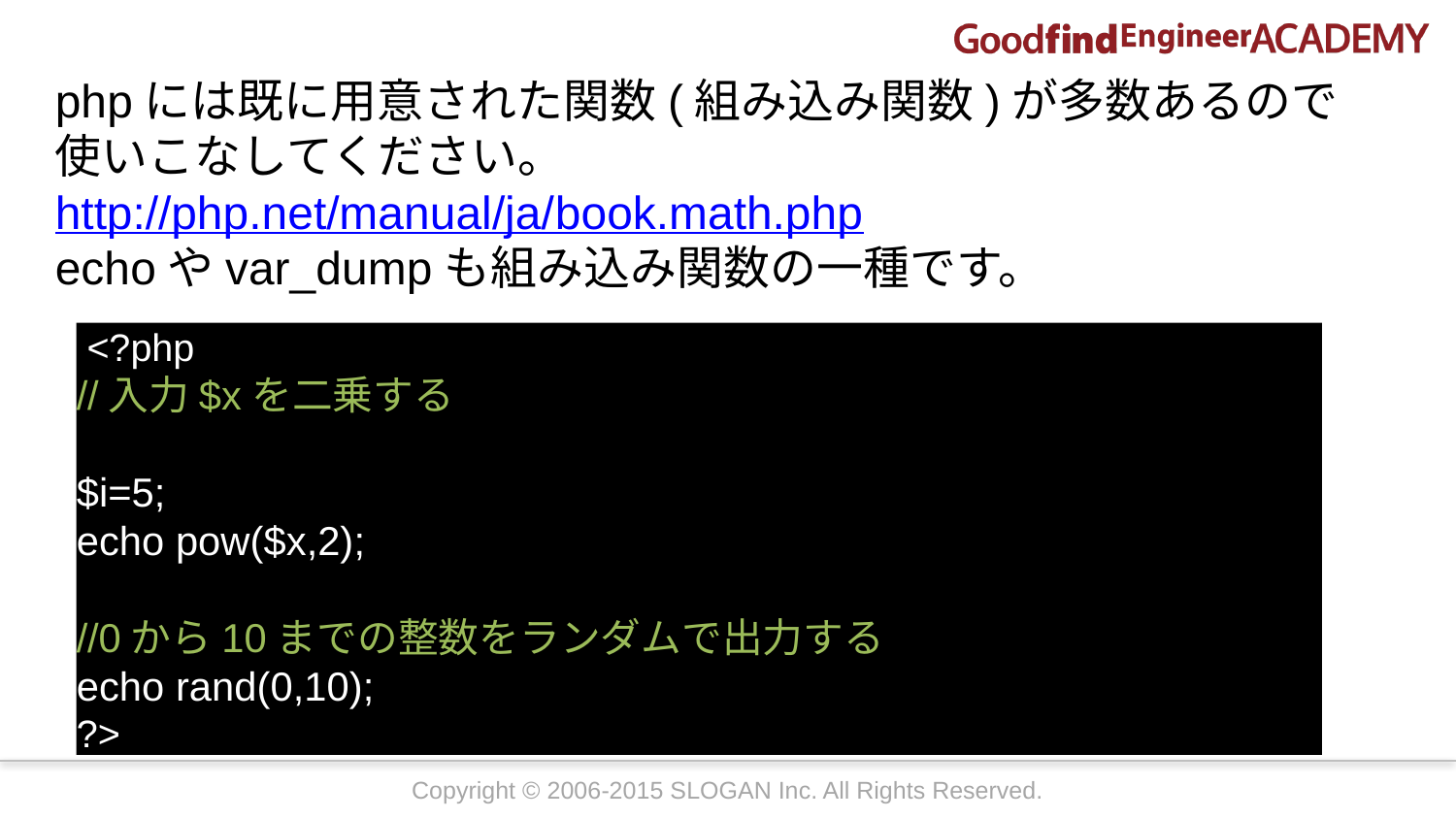

phpには既に用意された関数(組み込み関数)が多数あるので
使いこなしてください。
http://php.net/manual/ja/book.math.php
echoやvar_dumpも組み込み関数の一種です。
 <?php
//入力$xを二乗する

$i=5;
echo pow($x,2);

//0から10までの整数をランダムで出力する
echo rand(0,10);
?>